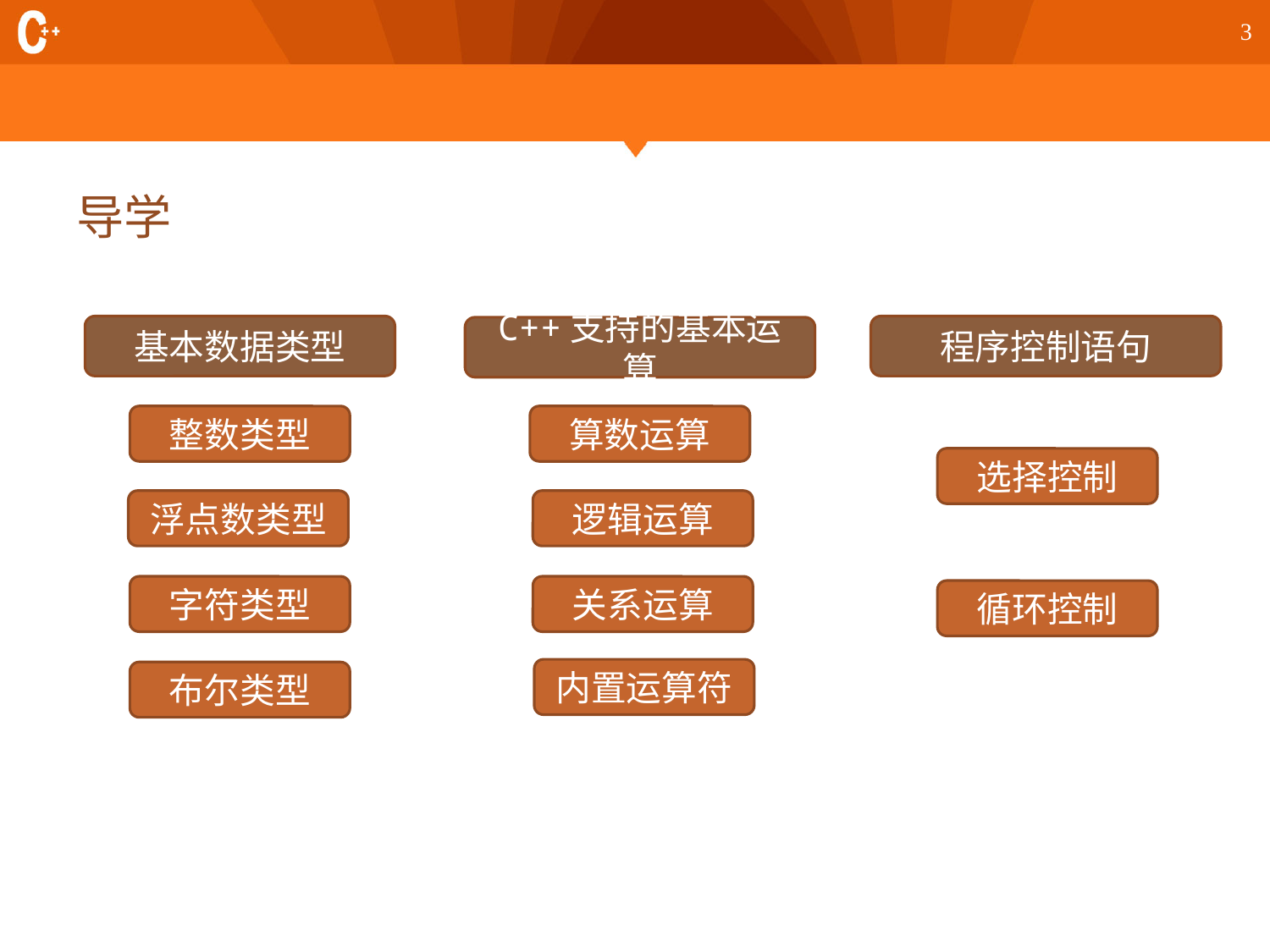

3
# 导学
基本数据类型
程序控制语句
C++支持的基本运算
整数类型
算数运算
选择控制
浮点数类型
逻辑运算
字符类型
关系运算
循环控制
内置运算符
布尔类型